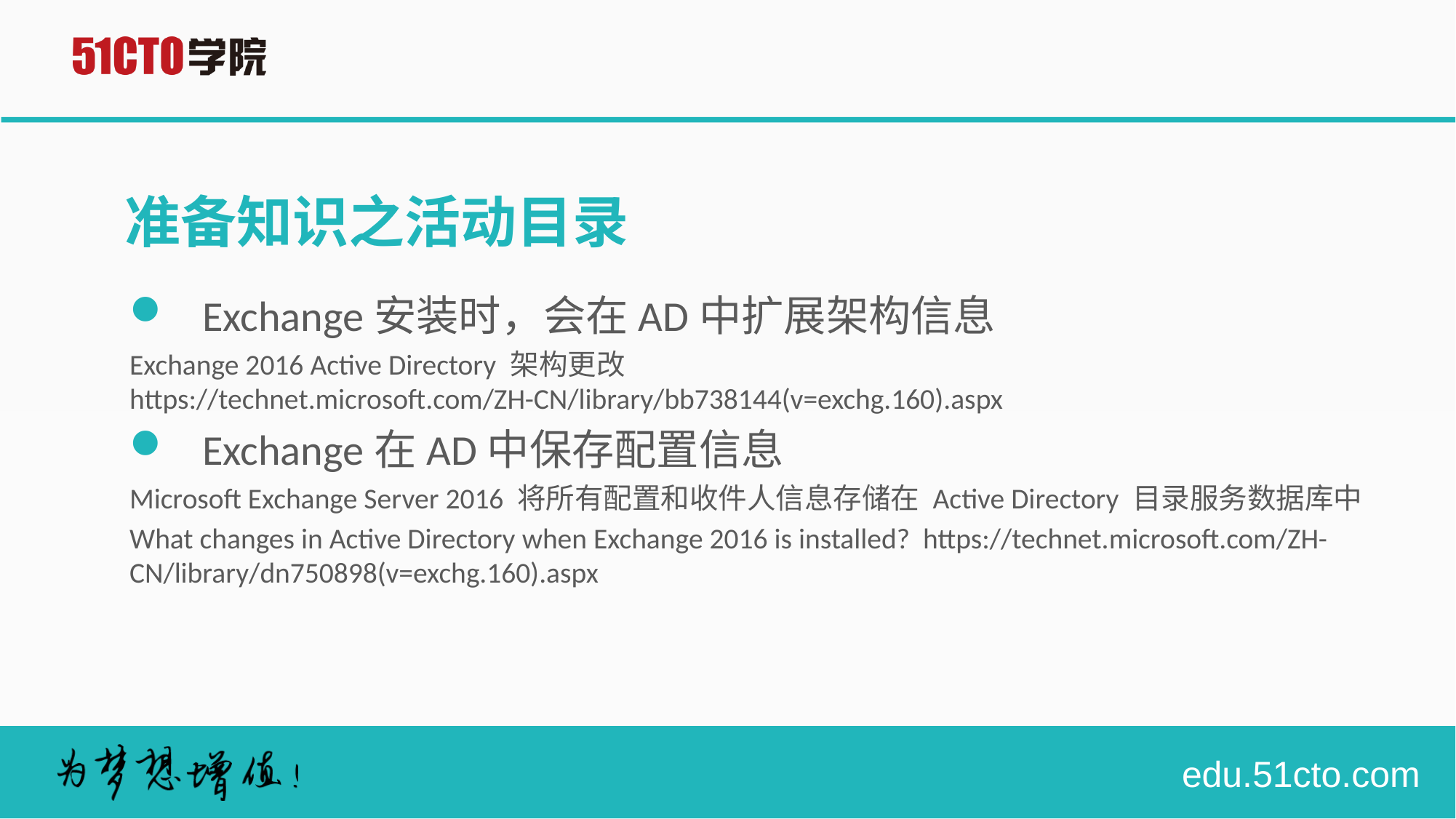

# 准备知识之活动目录
Exchange安装时，会在AD中扩展架构信息
Exchange 2016 Active Directory 架构更改  https://technet.microsoft.com/ZH-CN/library/bb738144(v=exchg.160).aspx
Exchange在AD中保存配置信息
Microsoft Exchange Server 2016 将所有配置和收件人信息存储在 Active Directory 目录服务数据库中
What changes in Active Directory when Exchange 2016 is installed?  https://technet.microsoft.com/ZH-CN/library/dn750898(v=exchg.160).aspx